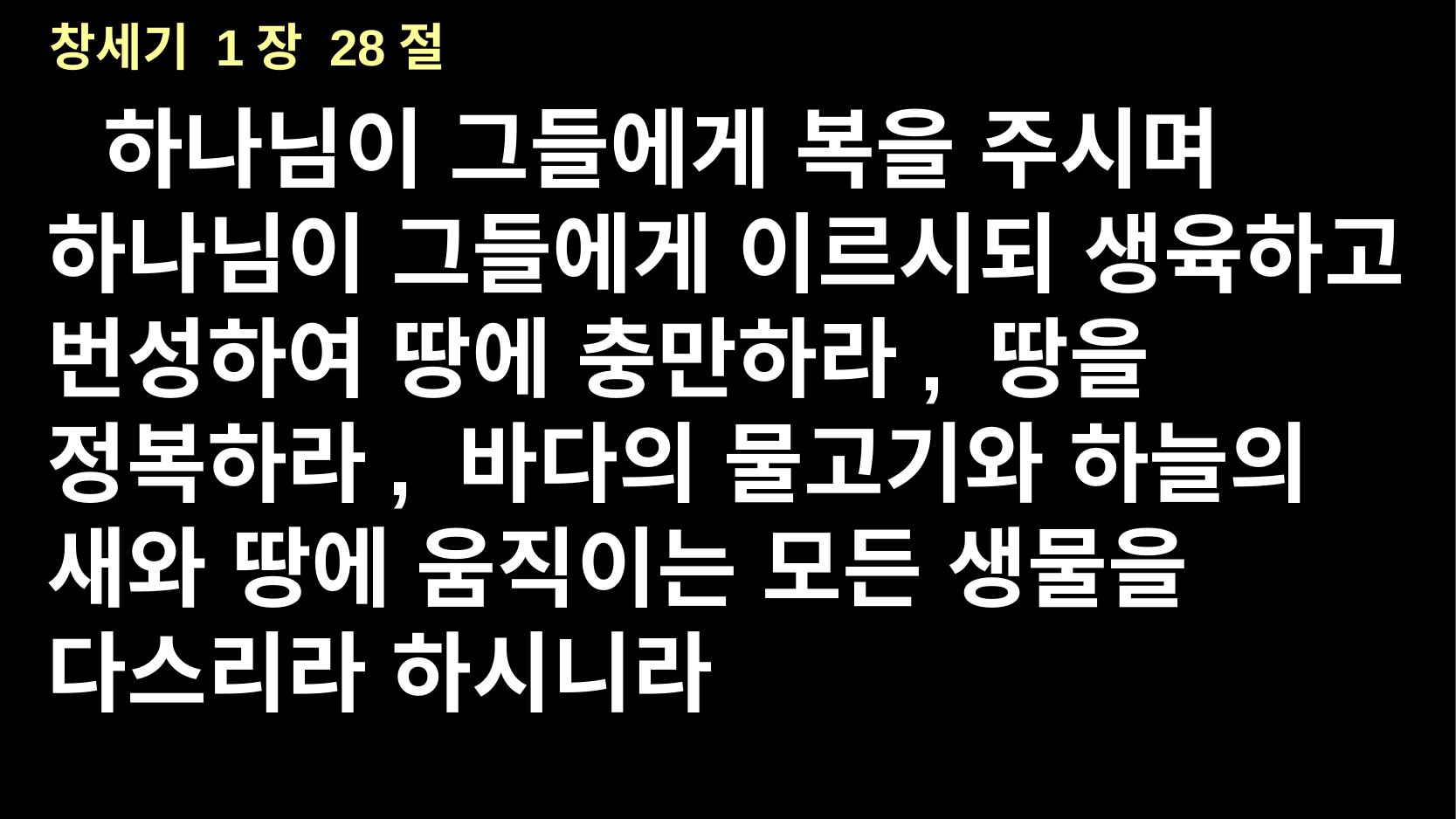

# 창세기 1장 28절
하나님이 그들에게 복을 주시며 하나님이 그들에게 이르시되 생육하고 번성하여 땅에 충만하라, 땅을 정복하라, 바다의 물고기와 하늘의 새와 땅에 움직이는 모든 생물을 다스리라 하시니라